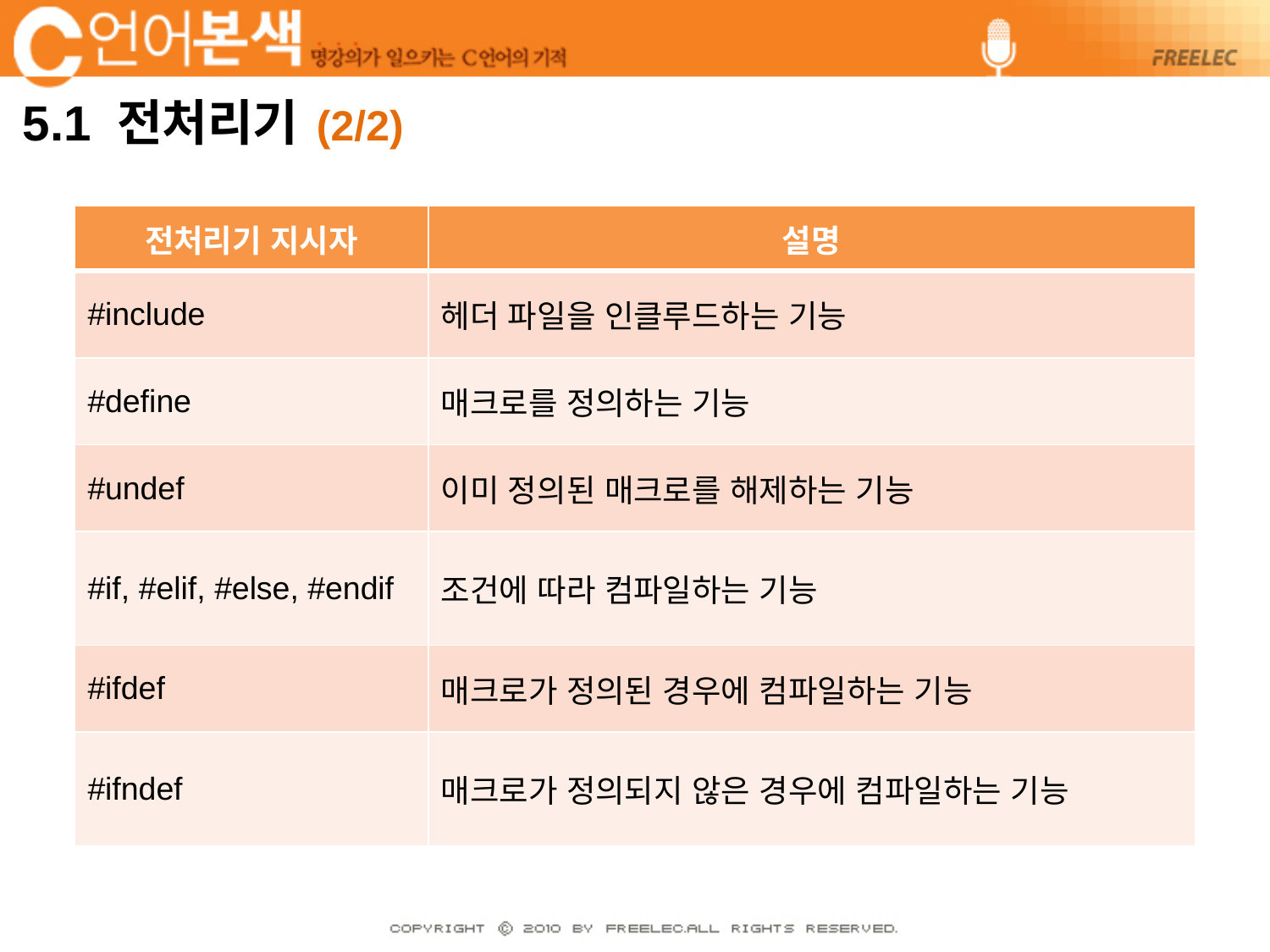

# 5.1 전처리기 (2/2)

| 전처리기 지시자 | 설명 |
| --- | --- |
| #include | 헤더 파일을 인클루드하는 기능 |
| #define | 매크로를 정의하는 기능 |
| #undef | 이미 정의된 매크로를 해제하는 기능 |
| #if, #elif, #else, #endif | 조건에 따라 컴파일하는 기능 |
| #ifdef | 매크로가 정의된 경우에 컴파일하는 기능 |
| #ifndef | 매크로가 정의되지 않은 경우에 컴파일하는 기능 |